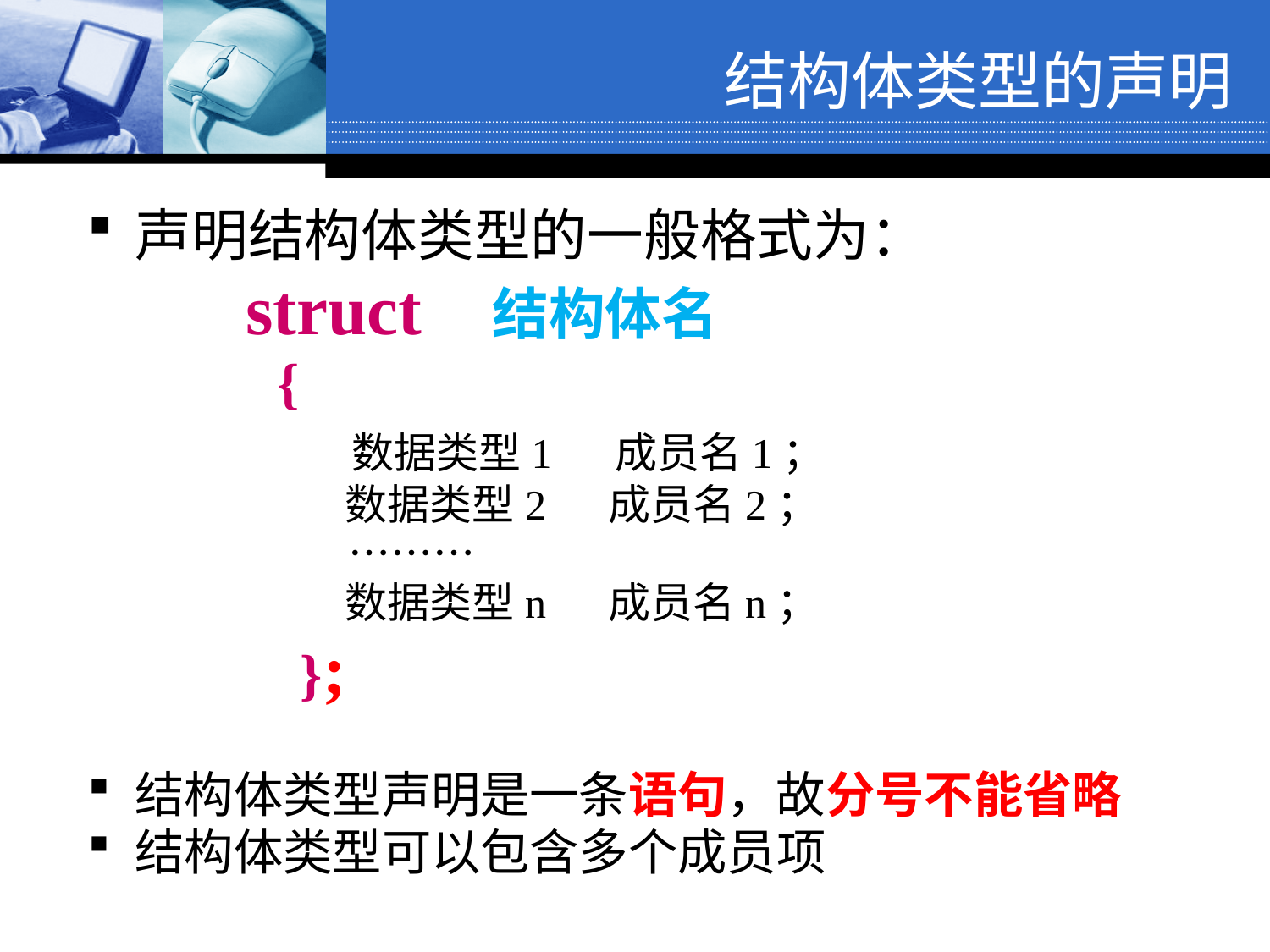

结构体类型的声明
声明结构体类型的一般格式为：
	         struct    结构体名
	          {
	                数据类型1　 成员名1；
                          数据类型2　 成员名2；
	　                  ………
                          数据类型n　 成员名n；
               };

结构体类型声明是一条语句，故分号不能省略
结构体类型可以包含多个成员项